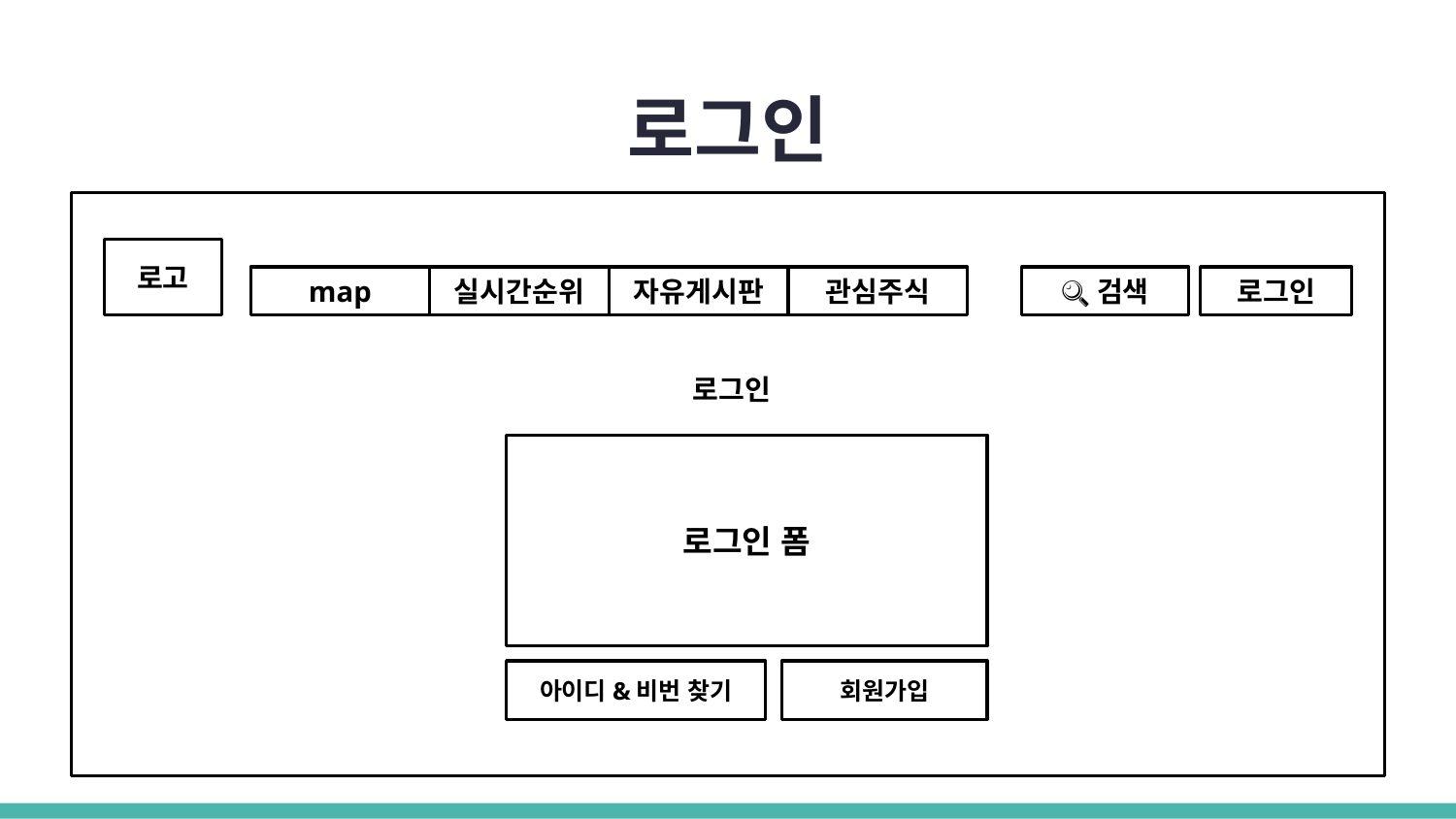

# 로그인

로고
map
실시간순위
자유게시판
관심주식
🔍검색
로그인
로그인
로그인 폼
아이디&비번 찾기
회원가입